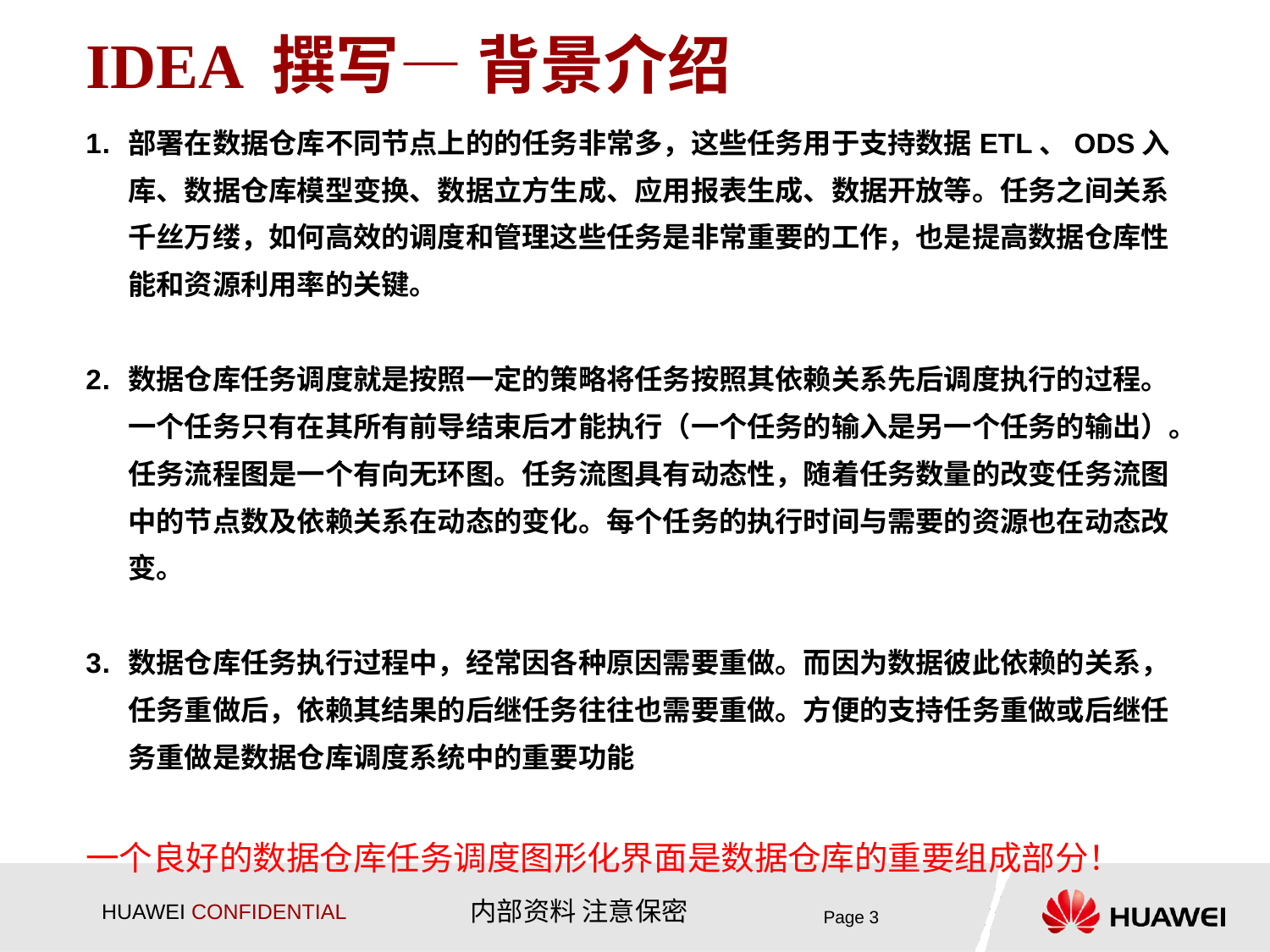

# IDEA 撰写— 背景介绍
部署在数据仓库不同节点上的的任务非常多，这些任务用于支持数据ETL、ODS入库、数据仓库模型变换、数据立方生成、应用报表生成、数据开放等。任务之间关系千丝万缕，如何高效的调度和管理这些任务是非常重要的工作，也是提高数据仓库性能和资源利用率的关键。

数据仓库任务调度就是按照一定的策略将任务按照其依赖关系先后调度执行的过程。一个任务只有在其所有前导结束后才能执行（一个任务的输入是另一个任务的输出）。任务流程图是一个有向无环图。任务流图具有动态性，随着任务数量的改变任务流图中的节点数及依赖关系在动态的变化。每个任务的执行时间与需要的资源也在动态改变。

数据仓库任务执行过程中，经常因各种原因需要重做。而因为数据彼此依赖的关系，任务重做后，依赖其结果的后继任务往往也需要重做。方便的支持任务重做或后继任务重做是数据仓库调度系统中的重要功能

一个良好的数据仓库任务调度图形化界面是数据仓库的重要组成部分！

Page 3